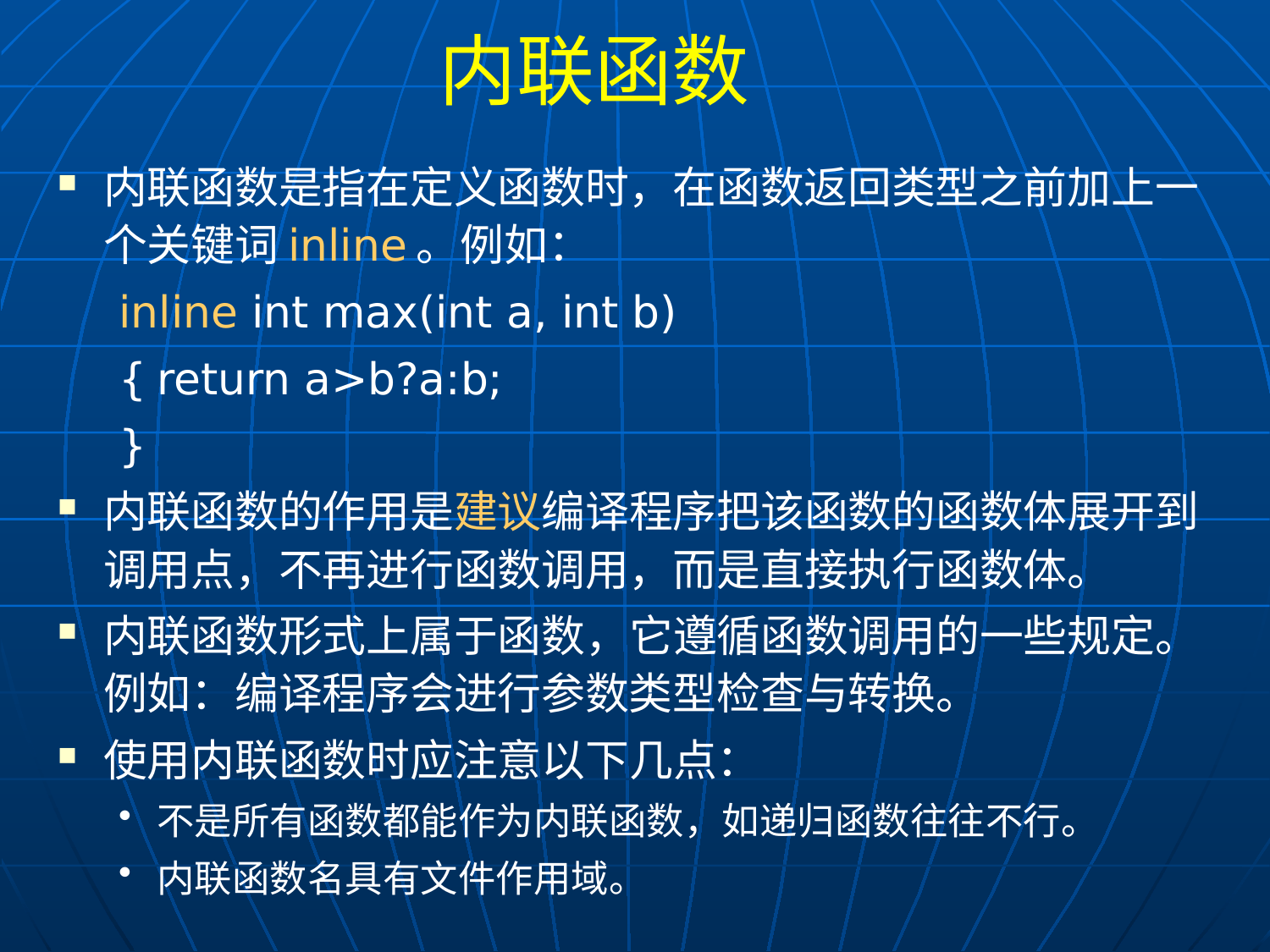

# 内联函数
内联函数是指在定义函数时，在函数返回类型之前加上一个关键词inline。例如：
inline int max(int a, int b)
{	return a>b?a:b;
}
内联函数的作用是建议编译程序把该函数的函数体展开到调用点，不再进行函数调用，而是直接执行函数体。
内联函数形式上属于函数，它遵循函数调用的一些规定。例如：编译程序会进行参数类型检查与转换。
使用内联函数时应注意以下几点：
不是所有函数都能作为内联函数，如递归函数往往不行。
内联函数名具有文件作用域。